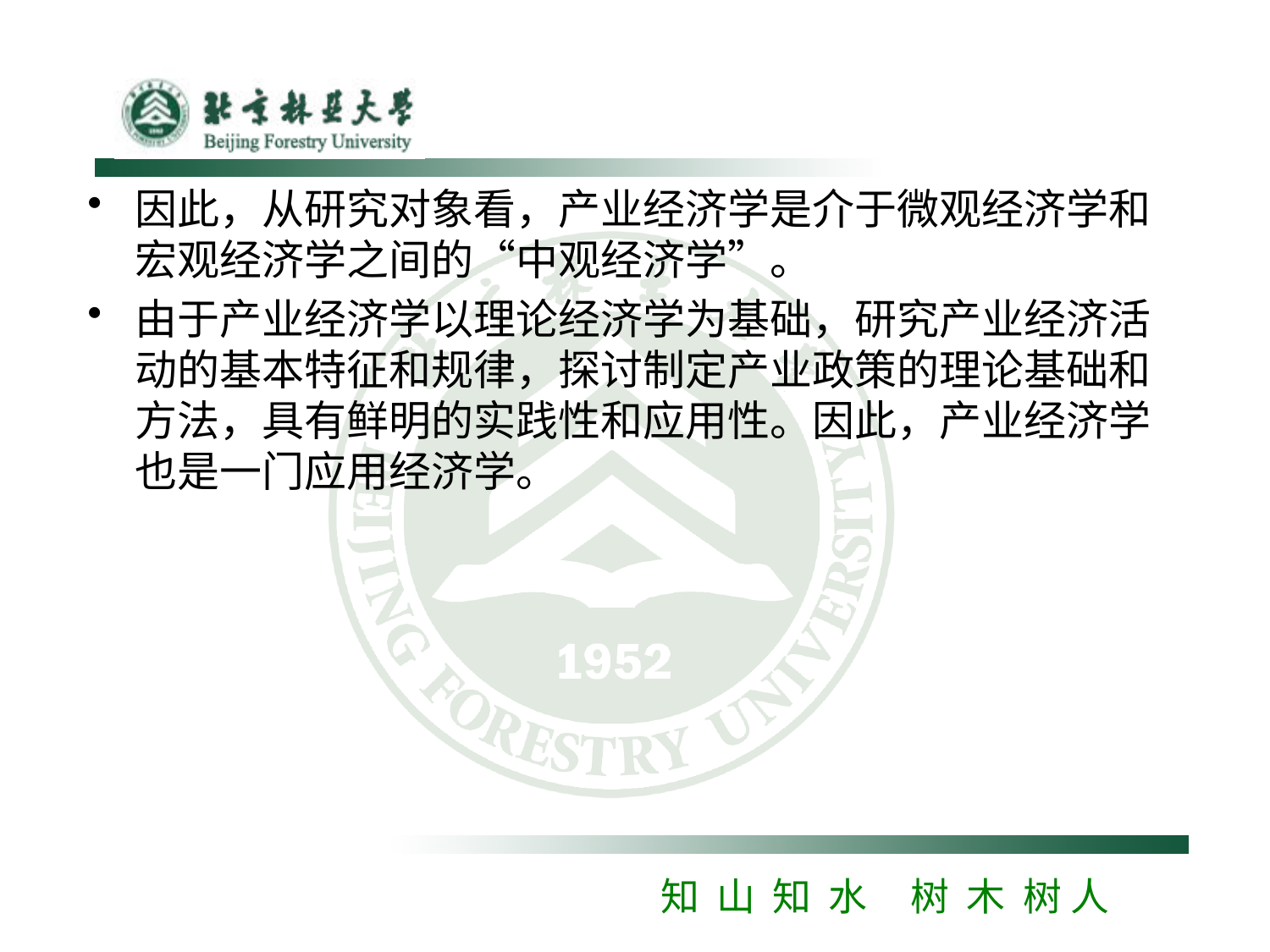

因此，从研究对象看，产业经济学是介于微观经济学和宏观经济学之间的“中观经济学”。
由于产业经济学以理论经济学为基础，研究产业经济活动的基本特征和规律，探讨制定产业政策的理论基础和方法，具有鲜明的实践性和应用性。因此，产业经济学也是一门应用经济学。